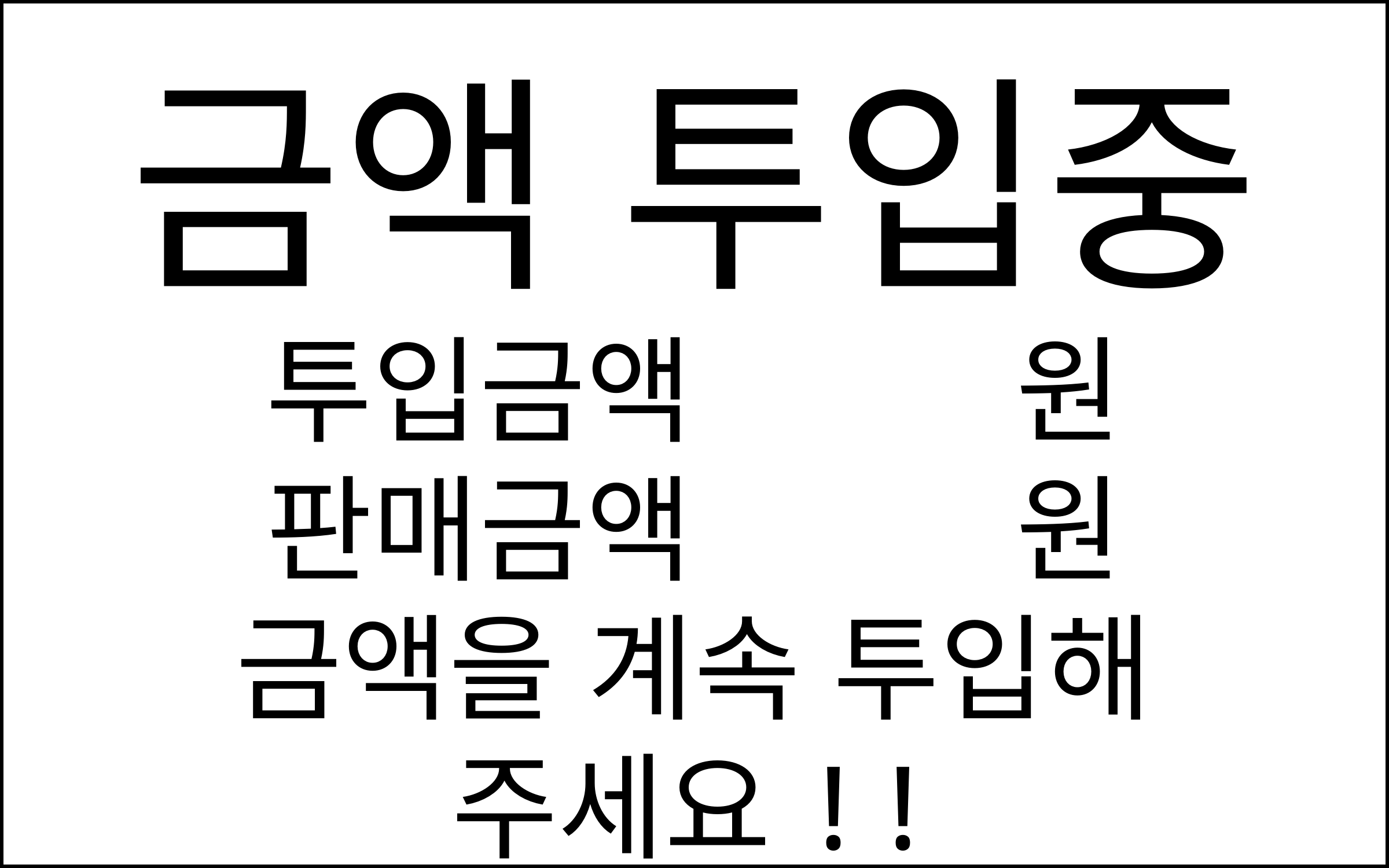

금액 투입중
투입금액          원
판매금액          원
금액을 계속 투입해
주세요!!